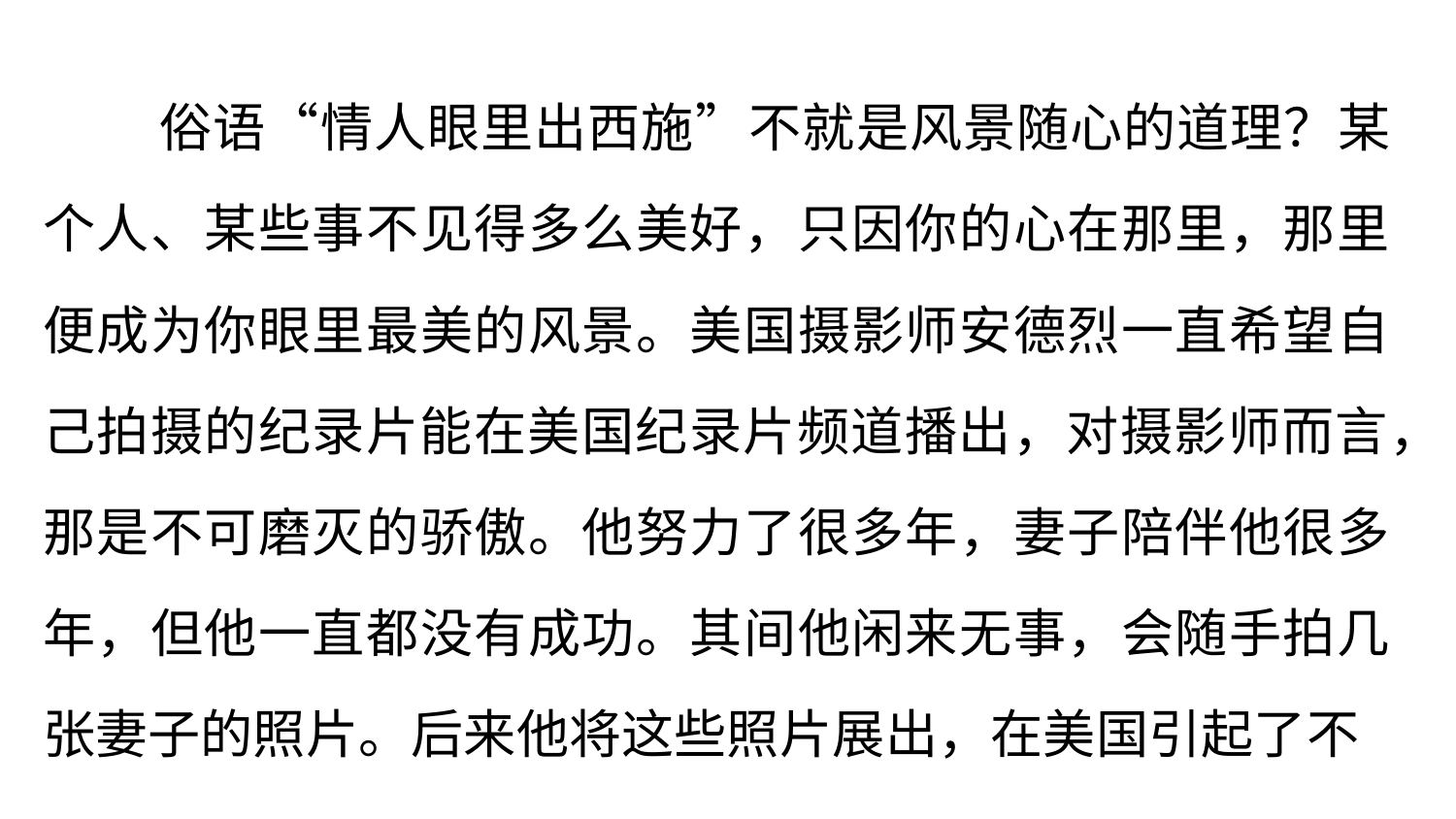

俗语“情人眼里出西施”不就是风景随心的道理？某个人、某些事不见得多么美好，只因你的心在那里，那里便成为你眼里最美的风景。美国摄影师安德烈一直希望自己拍摄的纪录片能在美国纪录片频道播出，对摄影师而言，那是不可磨灭的骄傲。他努力了很多年，妻子陪伴他很多年，但他一直都没有成功。其间他闲来无事，会随手拍几张妻子的照片。后来他将这些照片展出，在美国引起了不